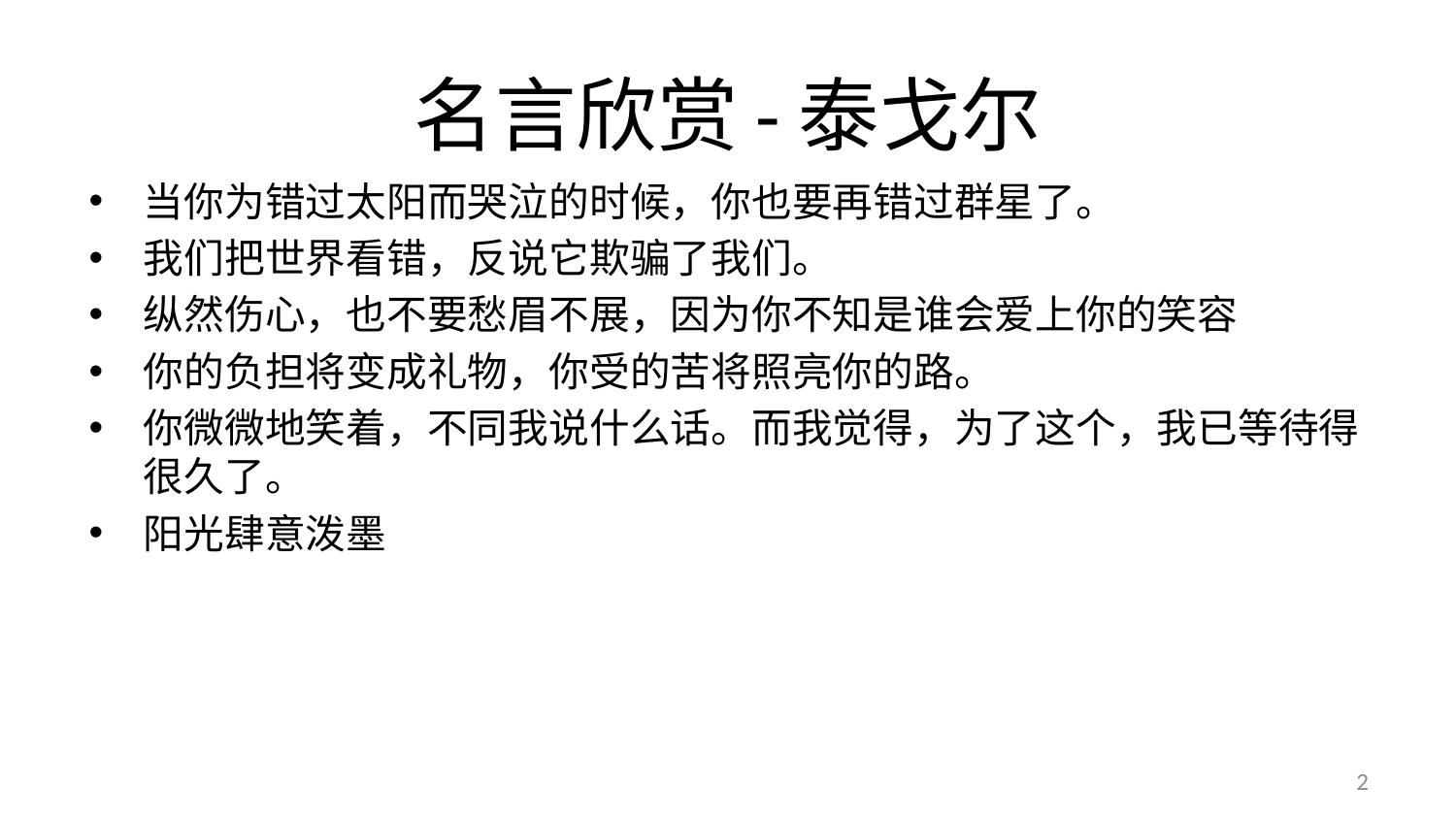

# 名言欣赏-泰戈尔
当你为错过太阳而哭泣的时候，你也要再错过群星了。
我们把世界看错，反说它欺骗了我们。
纵然伤心，也不要愁眉不展，因为你不知是谁会爱上你的笑容
你的负担将变成礼物，你受的苦将照亮你的路。
你微微地笑着，不同我说什么话。而我觉得，为了这个，我已等待得很久了。
阳光肆意泼墨
2